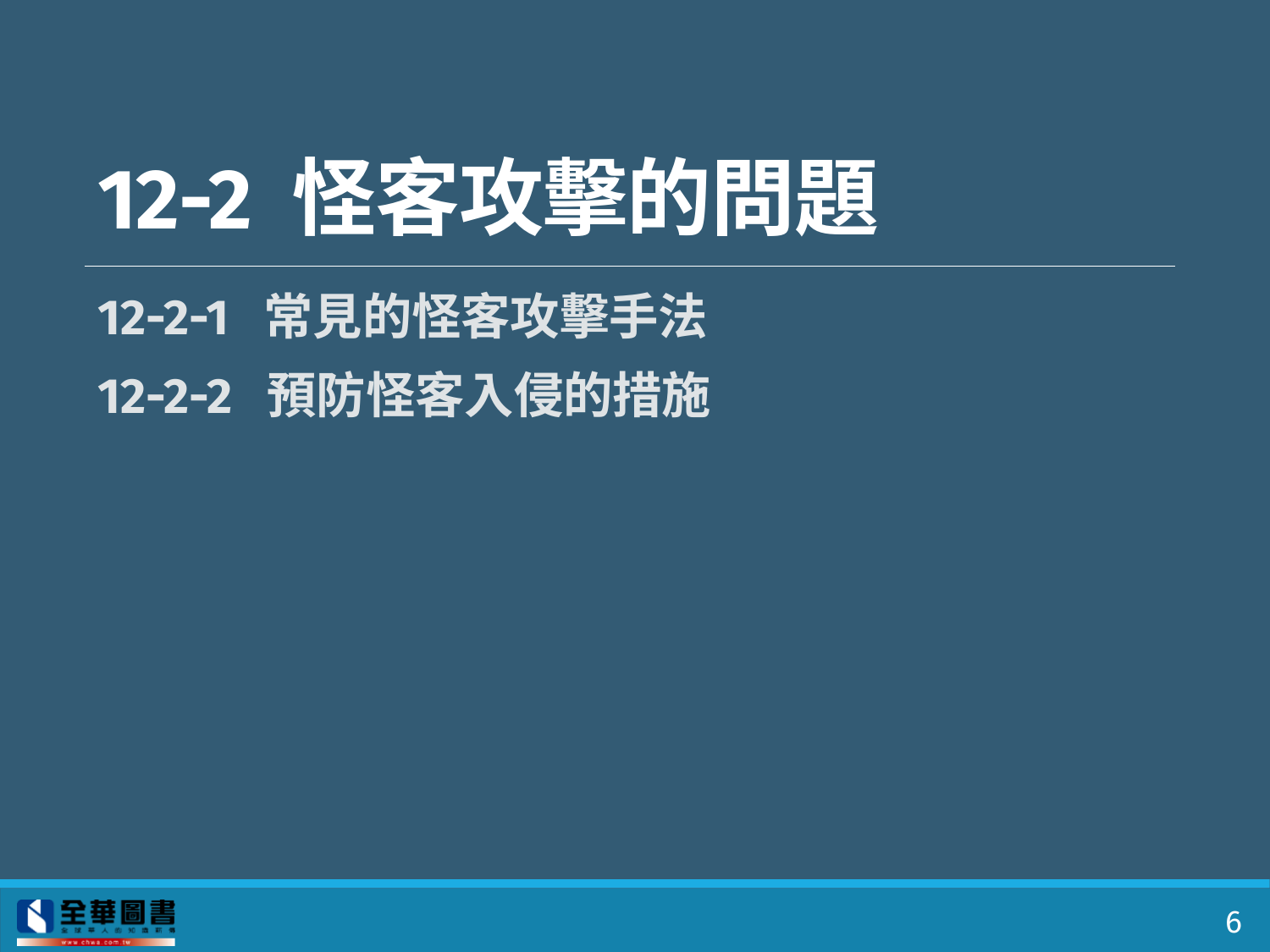

# 12-2 怪客攻擊的問題
12-2-1  常見的怪客攻擊手法
12-2-2  預防怪客入侵的措施
6